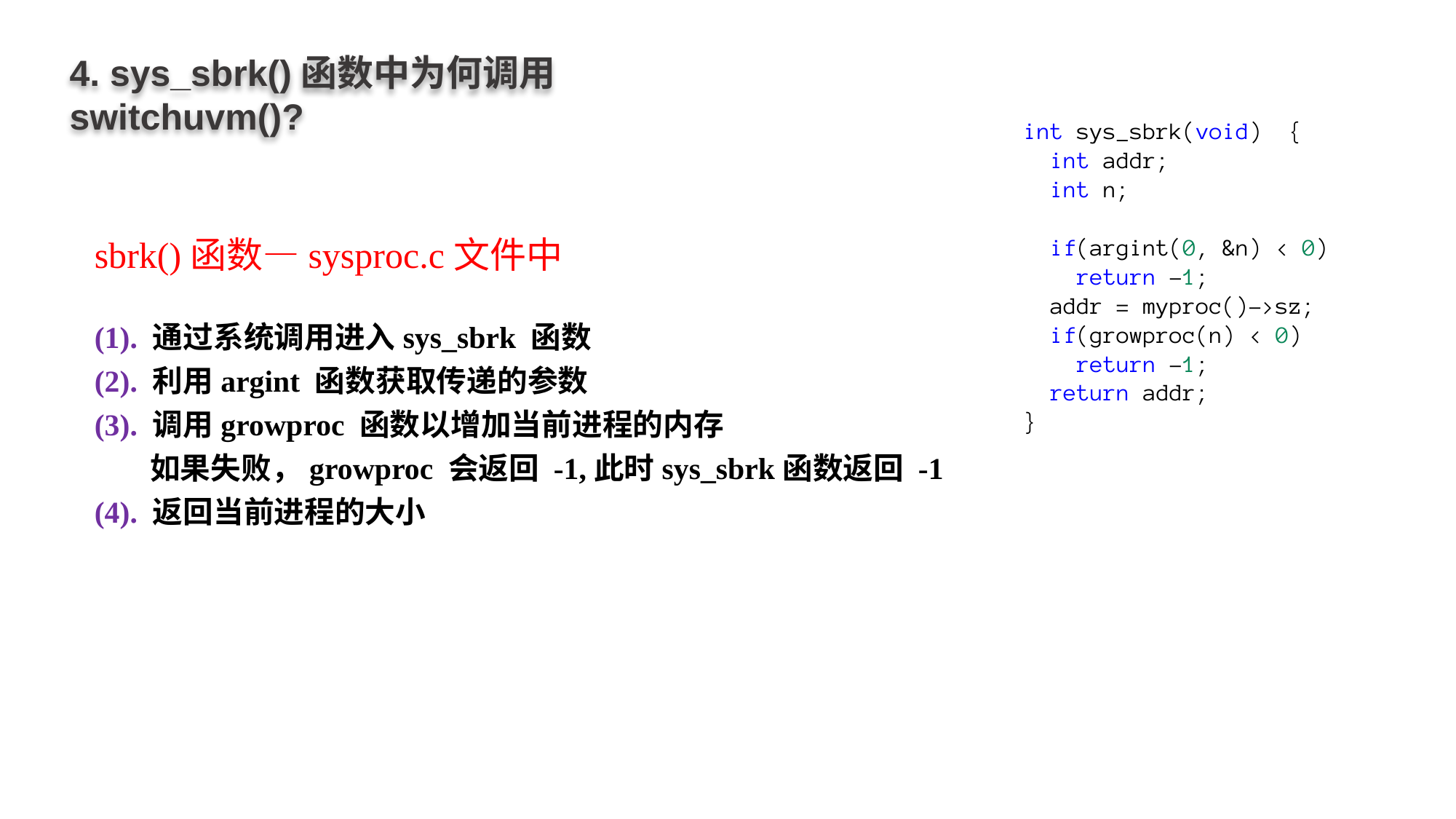

4. sys_sbrk()函数中为何调用switchuvm()?
int sys_sbrk(void)  {
  int addr;
  int n;
  if(argint(0, &n) < 0)
    return -1;
  addr = myproc()->sz;
  if(growproc(n) < 0)
    return -1;
  return addr;
}

sbrk()函数—sysproc.c文件中

(1). 通过系统调用进入sys_sbrk 函数
(2). 利用argint 函数获取传递的参数
(3). 调用growproc 函数以增加当前进程的内存
       如果失败，growproc 会返回 -1,此时sys_sbrk函数返回 -1
(4). 返回当前进程的大小

14